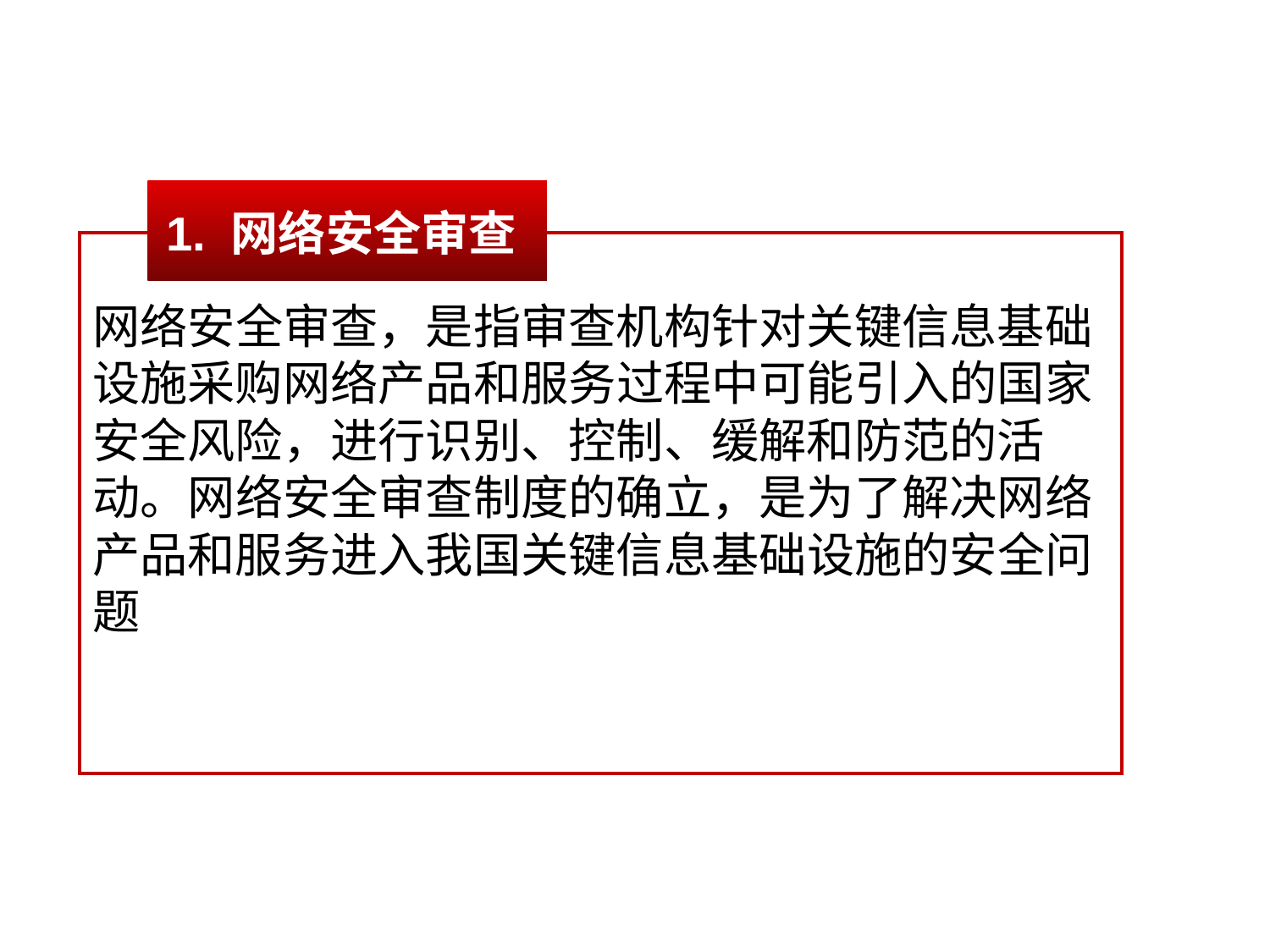

1. 网络安全审查

网络安全审查，是指审查机构针对关键信息基础设施采购网络产品和服务过程中可能引入的国家安全风险，进行识别、控制、缓解和防范的活动。网络安全审查制度的确立，是为了解决网络产品和服务进入我国关键信息基础设施的安全问题